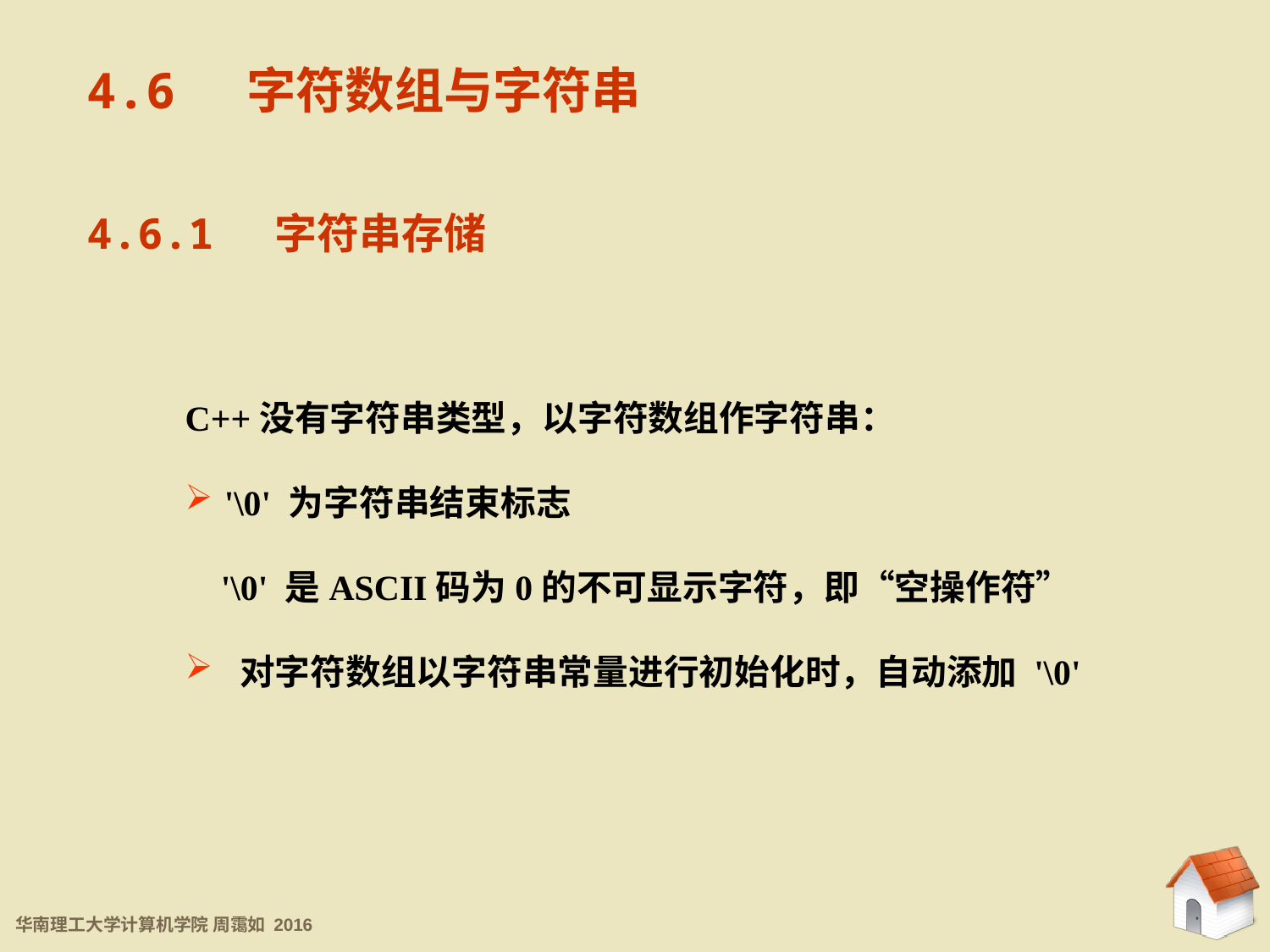

4.6  字符数组与字符串
4.6.1  字符串存储
C++没有字符串类型，以字符数组作字符串：
 '\0' 为字符串结束标志
    '\0' 是ASCII码为0的不可显示字符，即“空操作符”
  对字符数组以字符串常量进行初始化时，自动添加 '\0'